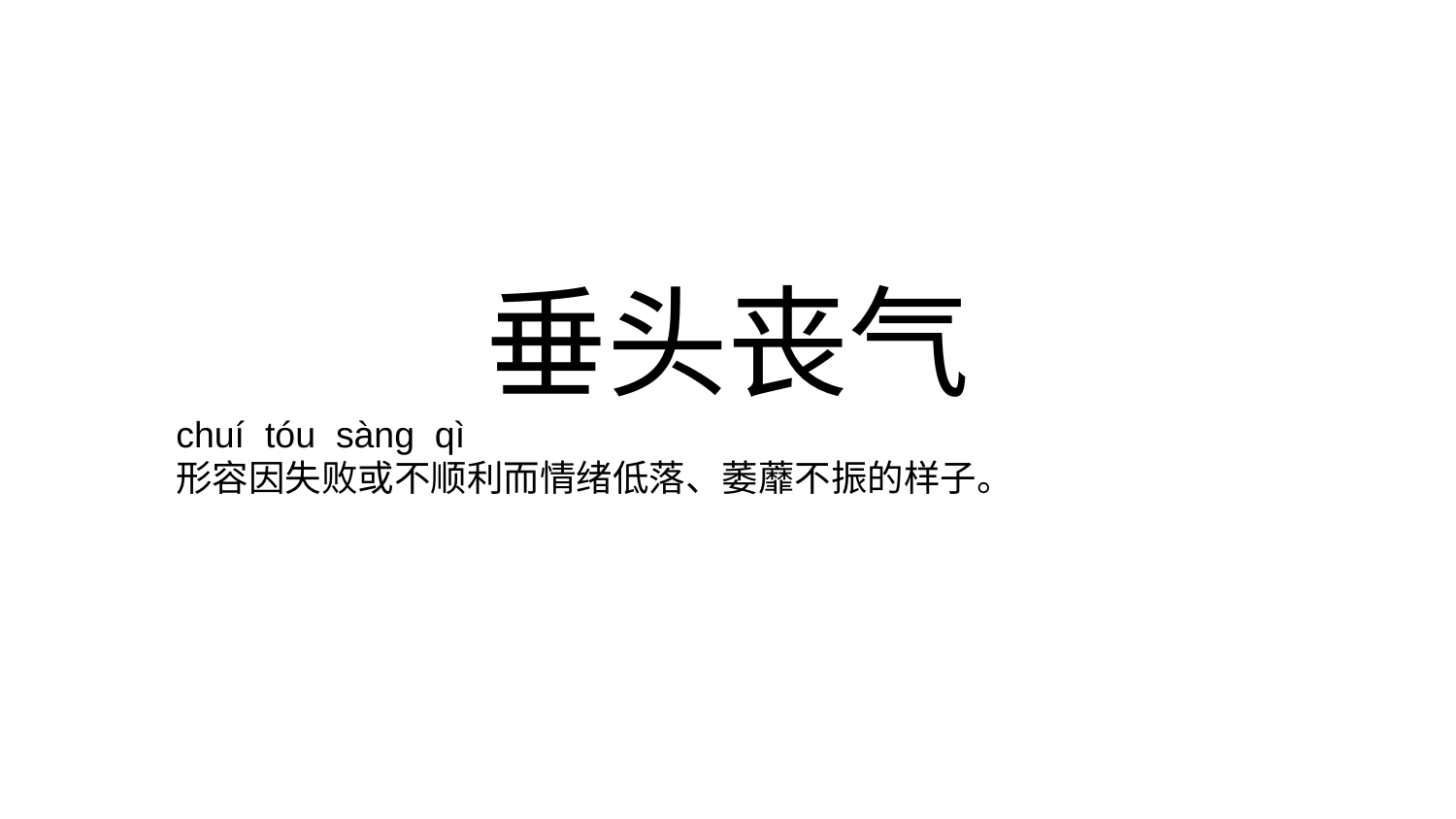

# 垂头丧气
chuí  tóu  sàng  qì
形容因失败或不顺利而情绪低落、萎蘼不振的样子。